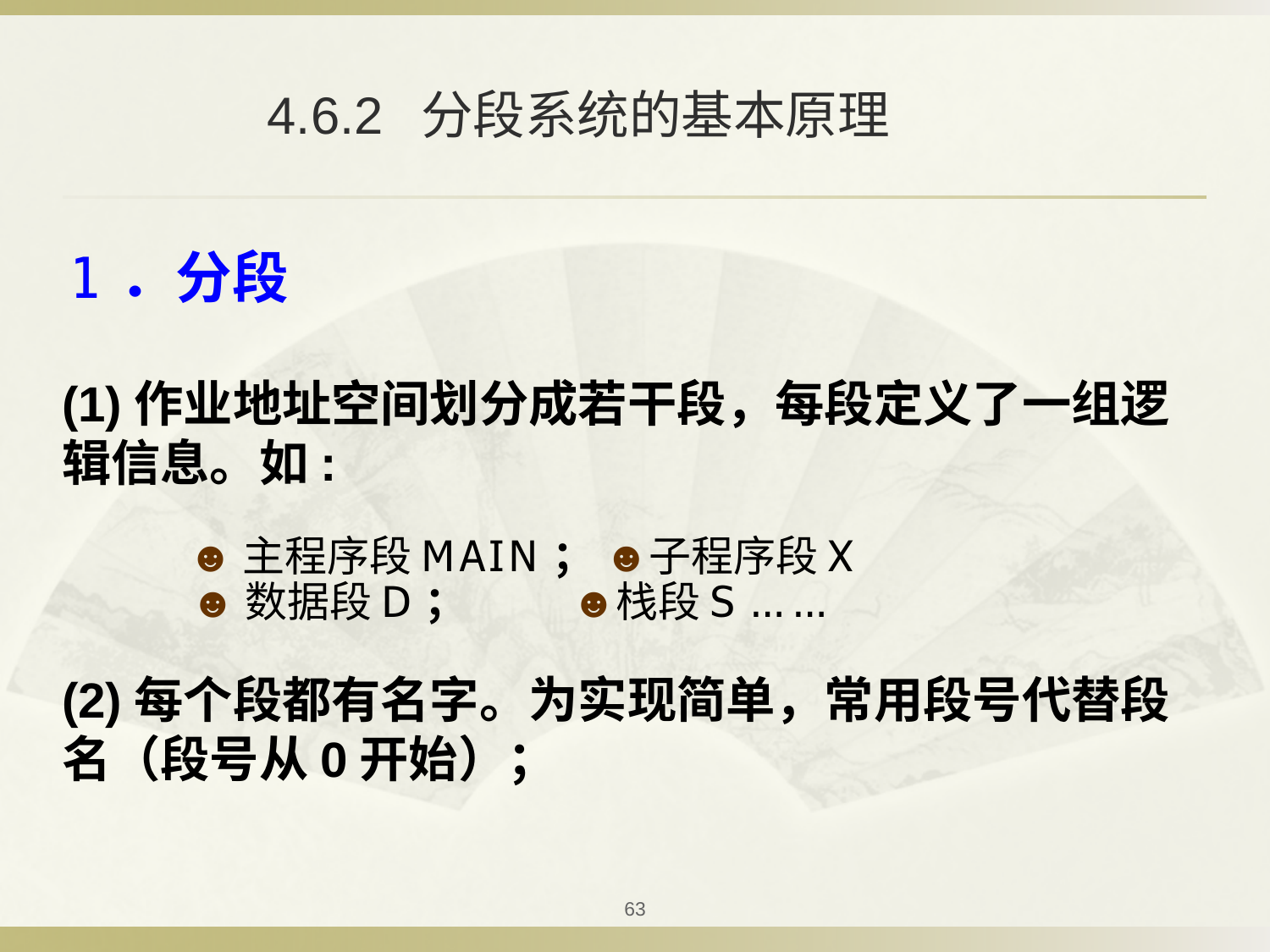

# 4.6.2  分段系统的基本原理
1．分段
(1)作业地址空间划分成若干段，每段定义了一组逻辑信息。如:

(2)每个段都有名字。为实现简单，常用段号代替段名（段号从0开始）；

 ☻主程序段MAIN； ☻子程序段X
 ☻数据段D；           ☻栈段S ……
63